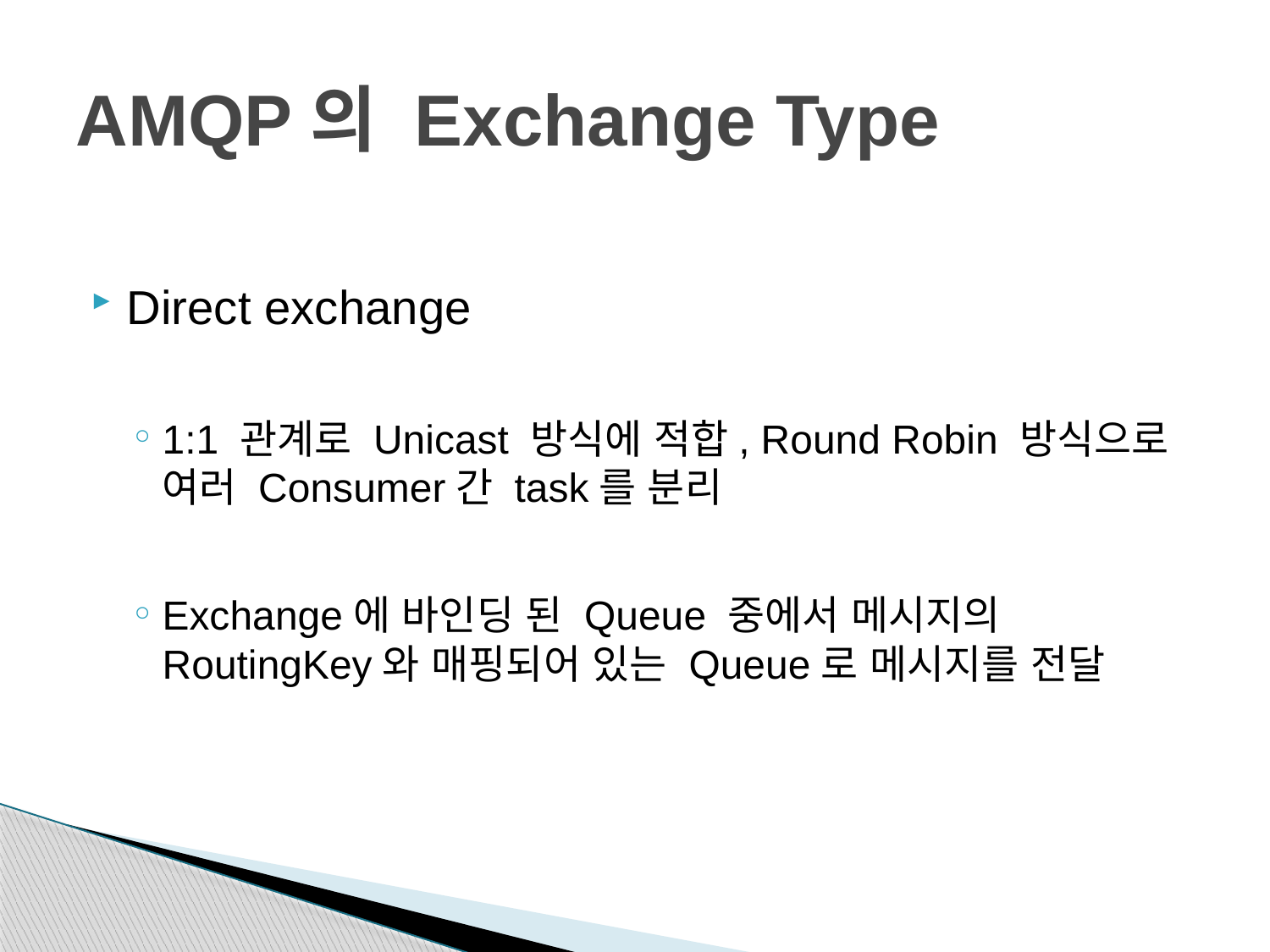

# AMQP의 Exchange Type

Direct exchange

1:1 관계로 Unicast 방식에 적합, Round Robin 방식으로 여러 Consumer간 task를 분리

Exchange에 바인딩 된 Queue 중에서 메시지의 RoutingKey와 매핑되어 있는 Queue로 메시지를 전달